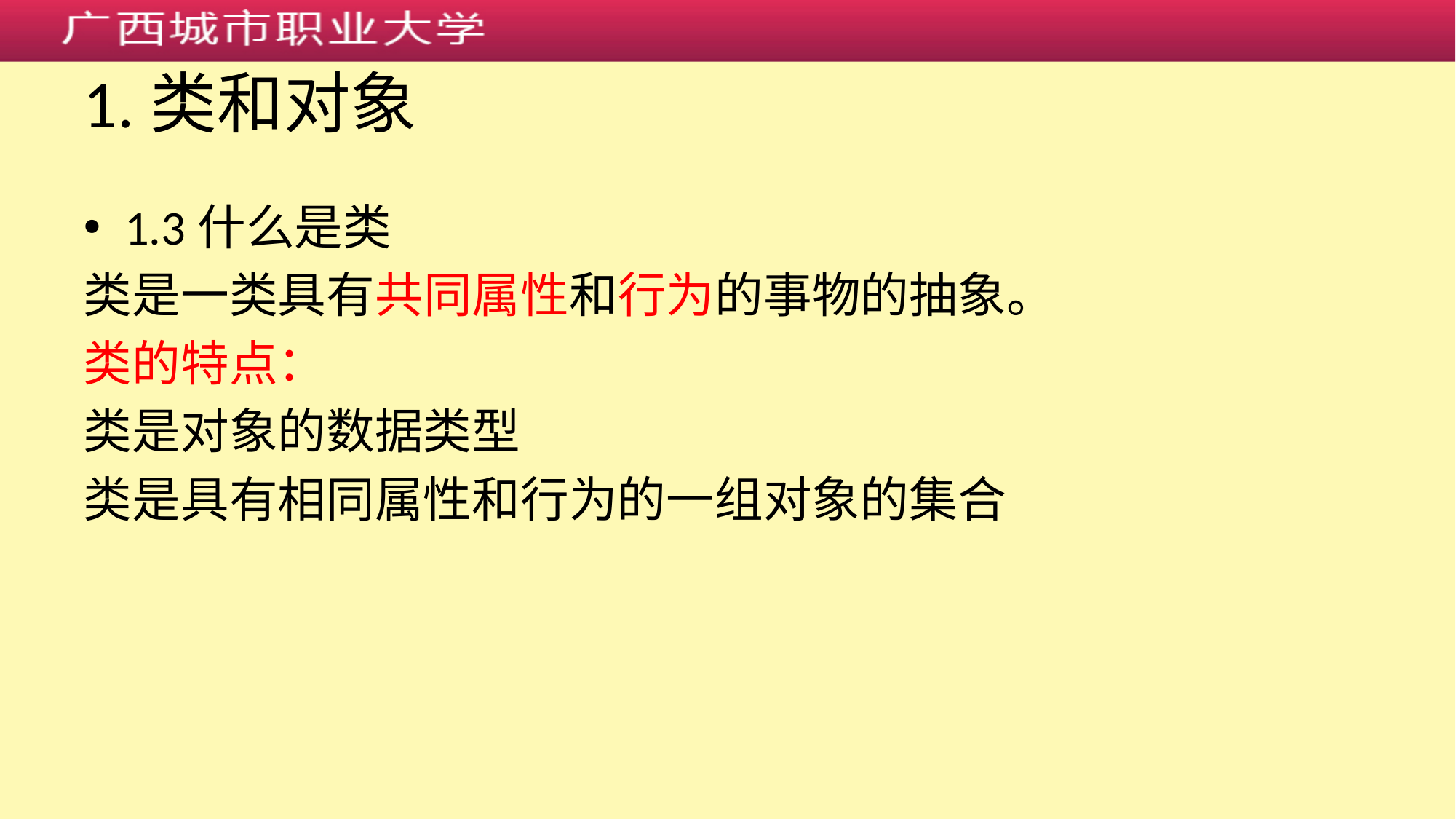

# 1.类和对象
1.3什么是类
类是一类具有共同属性和行为的事物的抽象。
类的特点：
类是对象的数据类型
类是具有相同属性和行为的一组对象的集合